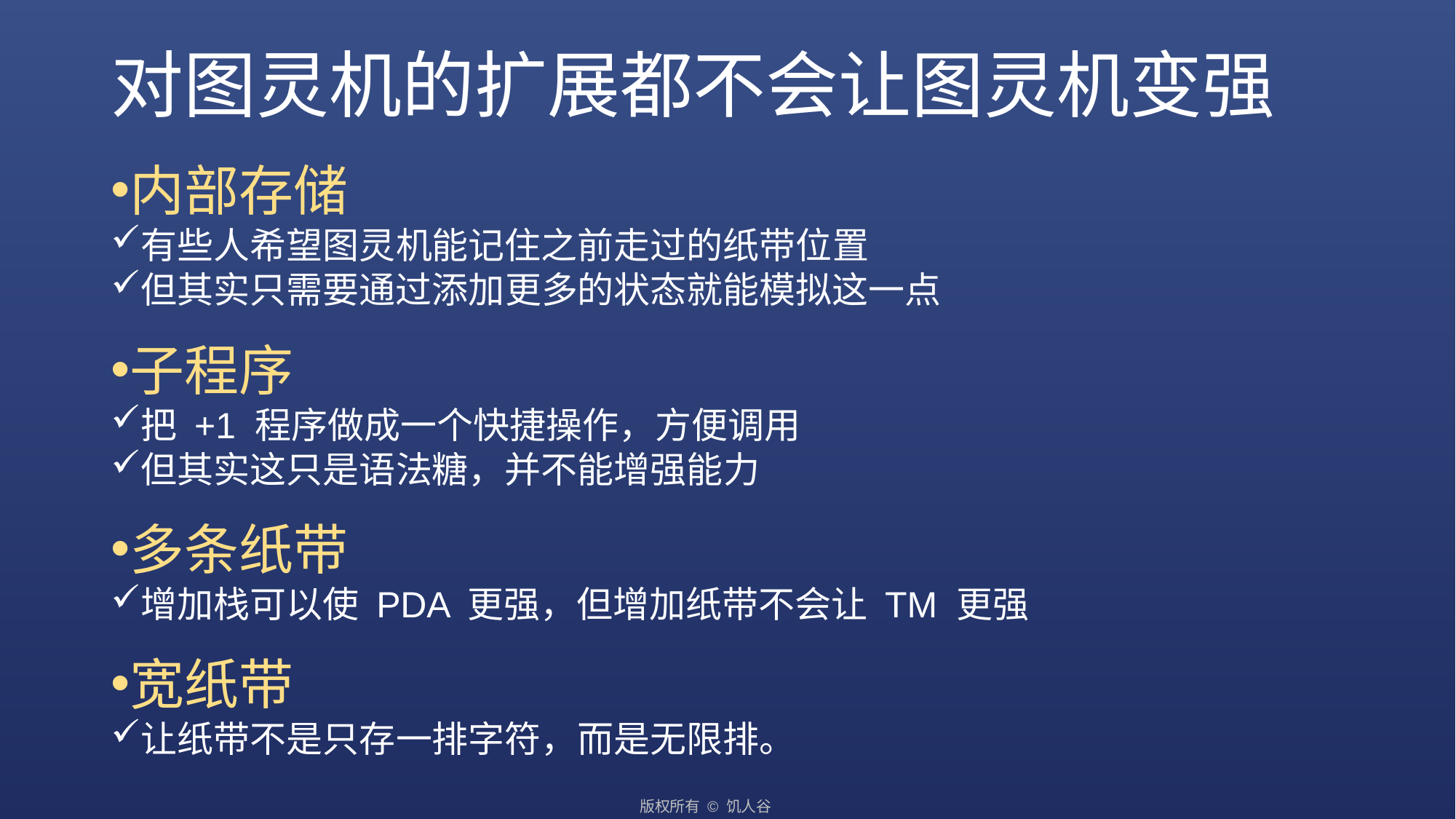

# 对图灵机的扩展都不会让图灵机变强
内部存储
有些人希望图灵机能记住之前走过的纸带位置
但其实只需要通过添加更多的状态就能模拟这一点
子程序
把 +1 程序做成一个快捷操作，方便调用
但其实这只是语法糖，并不能增强能力
多条纸带
增加栈可以使 PDA 更强，但增加纸带不会让 TM 更强
宽纸带
让纸带不是只存一排字符，而是无限排。